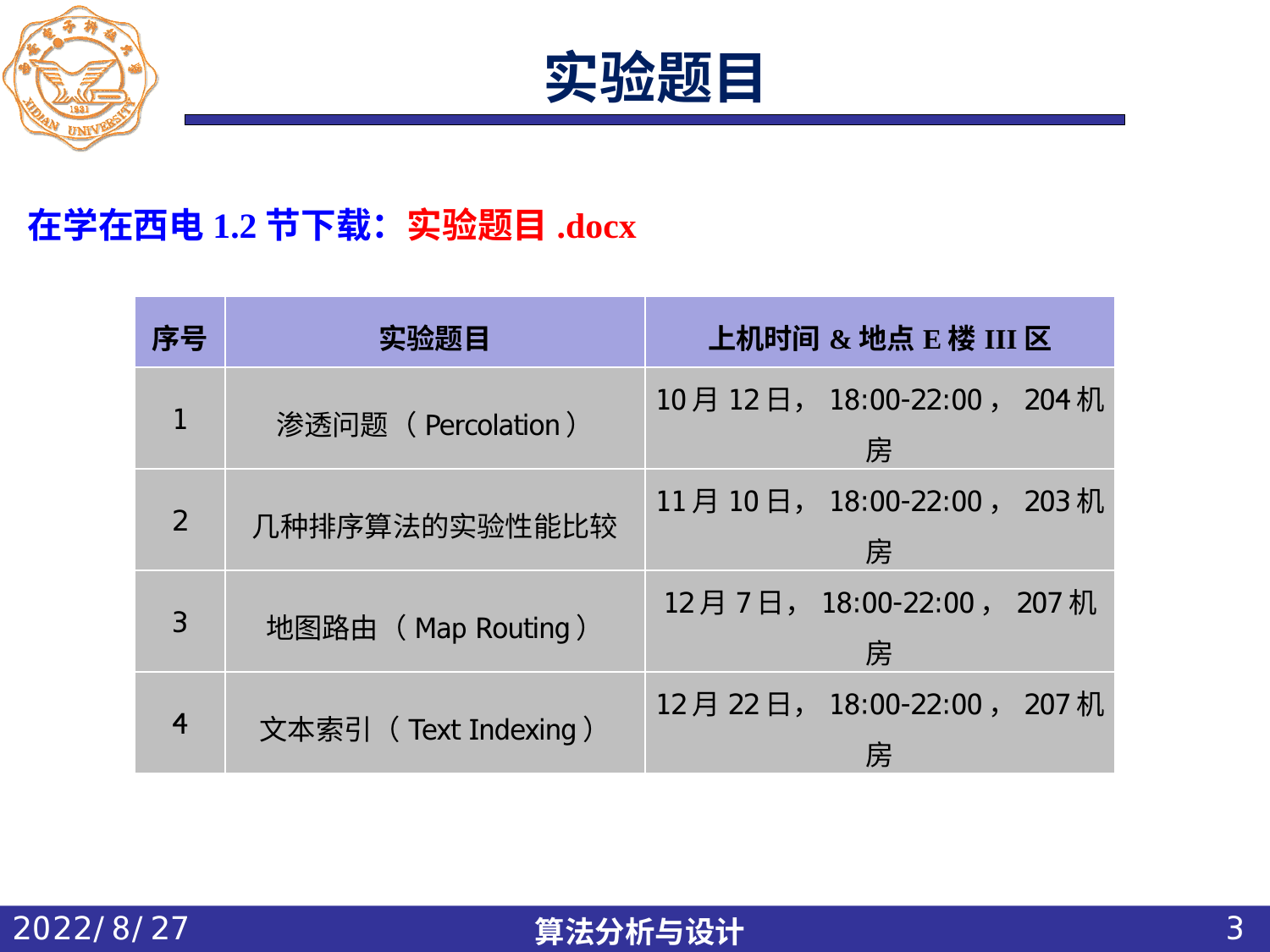

# 实验题目
在学在西电1.2节下载：实验题目.docx
| 序号 | 实验题目 | 上机时间&地点E楼III区 |
| --- | --- | --- |
| 1 | 渗透问题（Percolation） | 10月12日，18:00-22:00，204机房 |
| 2 | 几种排序算法的实验性能比较 | 11月10日，18:00-22:00，203机房 |
| 3 | 地图路由（Map Routing） | 12月7日，18:00-22:00，207机房 |
| 4 | 文本索引（Text Indexing） | 12月22日，18:00-22:00，207机房 |
2022/8/27
3